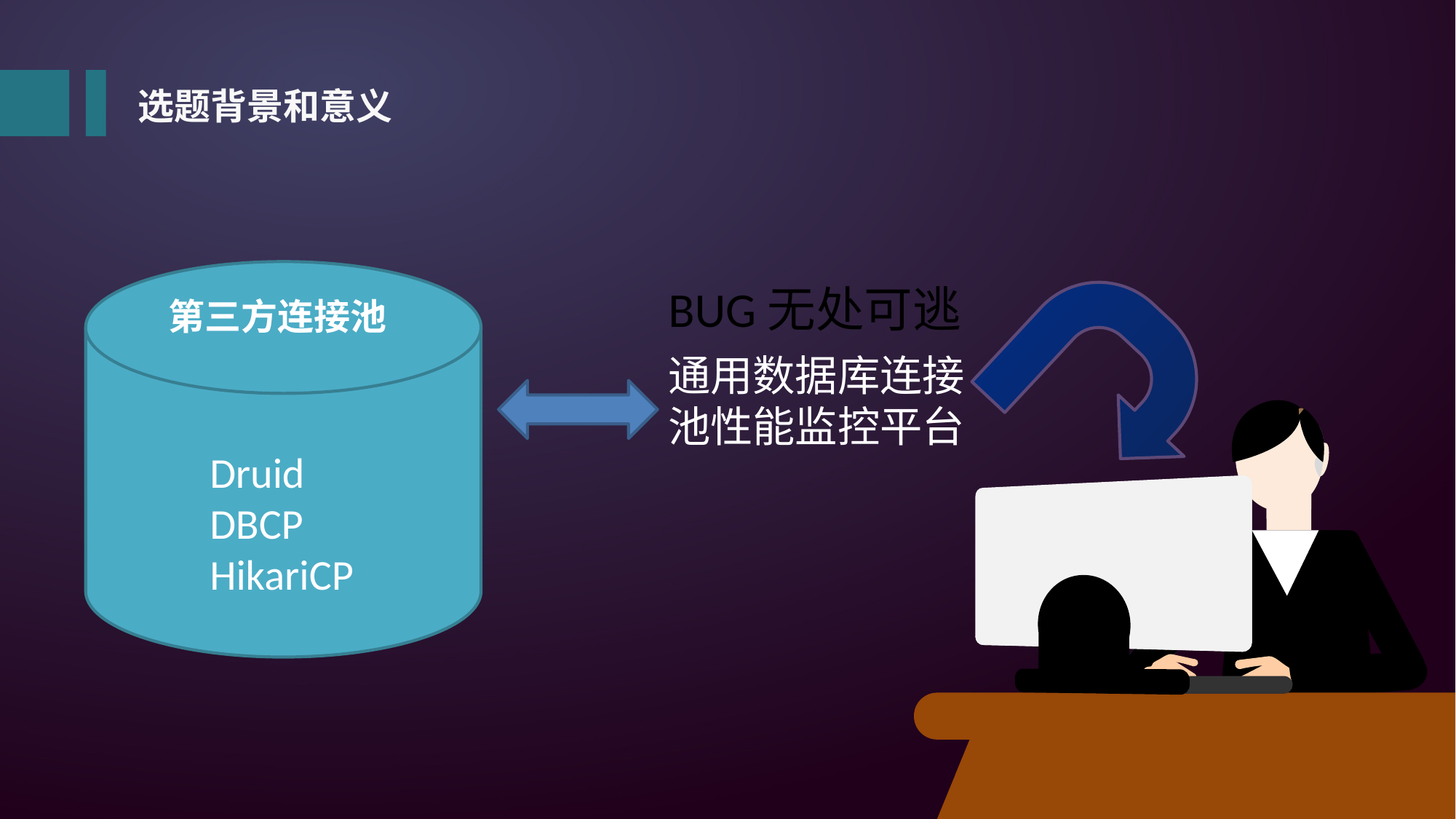

选题背景和意义

BUG
        无处可逃
第三方连接池

通用数据库连接
池性能监控平台

Druid
DBCP
HikariCP